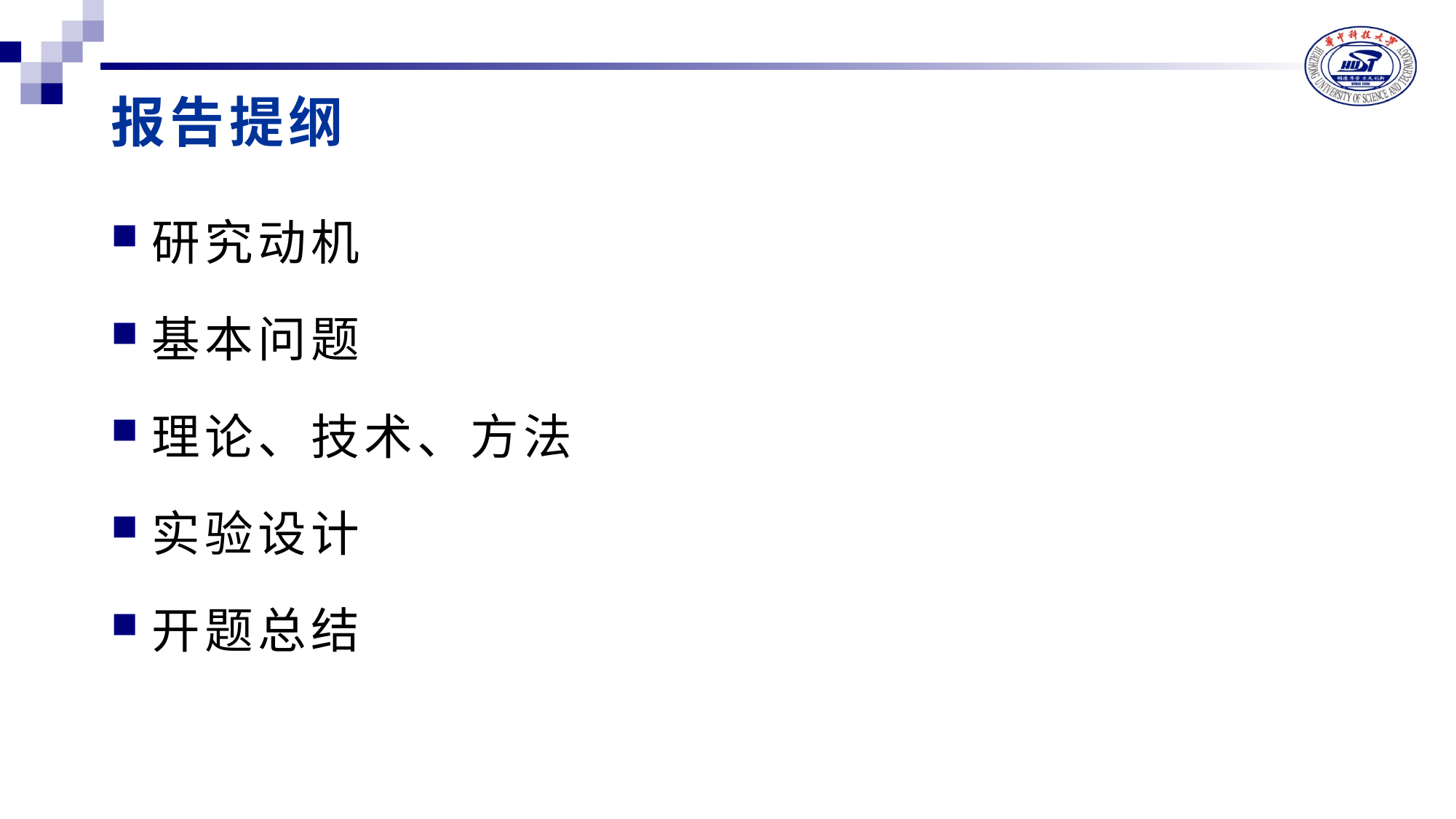

# 报告提纲
研究动机
基本问题
理论、技术、方法
实验设计
开题总结